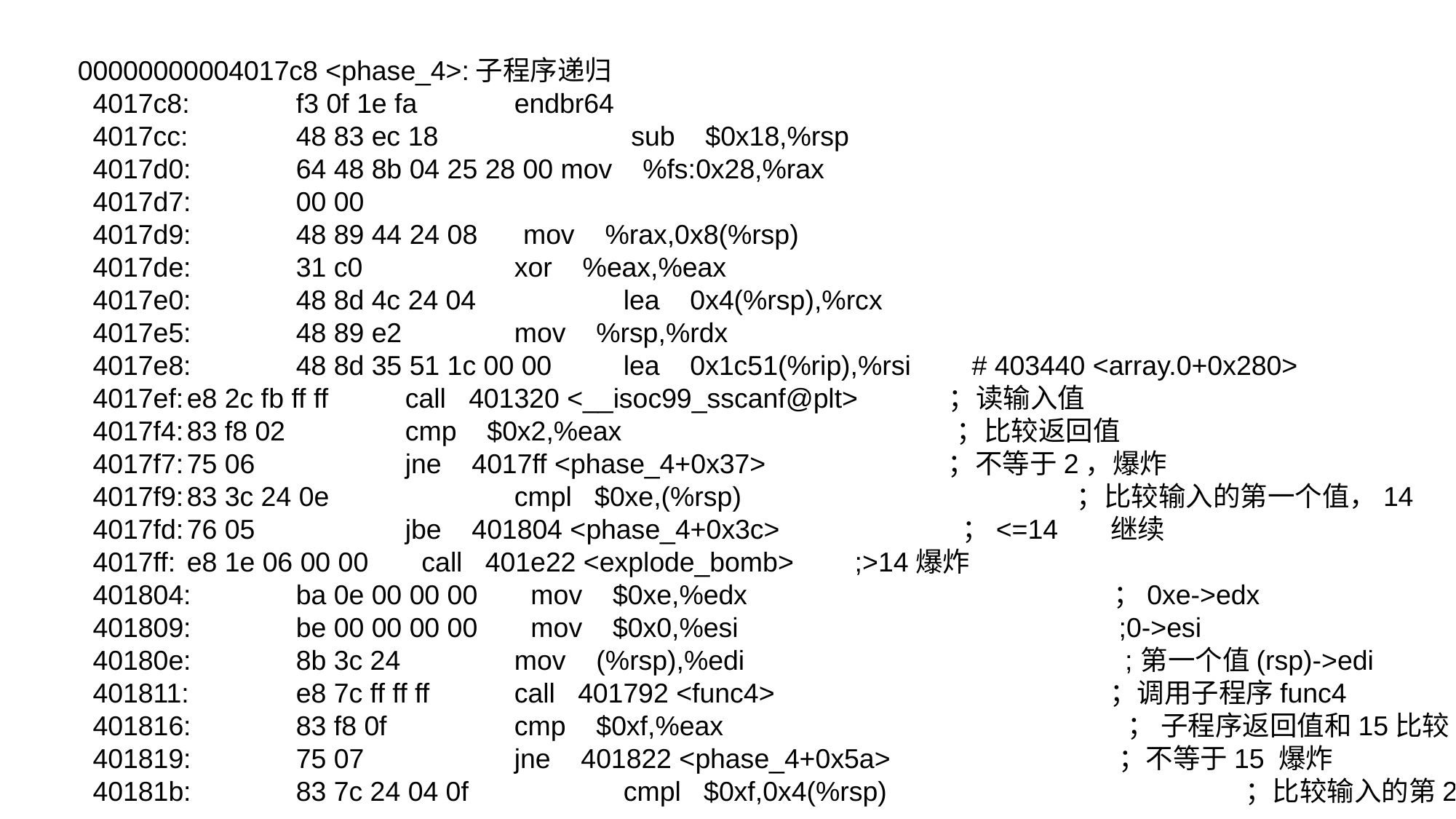

00000000004017c8 <phase_4>:子程序递归
  4017c8:	f3 0f 1e fa          	endbr64
  4017cc:	48 83 ec 18          	 sub    $0x18,%rsp
  4017d0:	64 48 8b 04 25 28 00 mov    %fs:0x28,%rax
  4017d7:	00 00
  4017d9:	48 89 44 24 08      mov    %rax,0x8(%rsp)
  4017de:	31 c0                	xor    %eax,%eax
  4017e0:	48 8d 4c 24 04      	lea    0x4(%rsp),%rcx
  4017e5:	48 89 e2             	mov    %rsp,%rdx
  4017e8:	48 8d 35 51 1c 00 00 	lea    0x1c51(%rip),%rsi        # 403440 <array.0+0x280>
  4017ef:	e8 2c fb ff ff       	call   401320 <__isoc99_sscanf@plt>           ；读输入值
  4017f4:	83 f8 02             	cmp    $0x2,%eax                                           ；比较返回值
  4017f7:	75 06                	jne    4017ff <phase_4+0x37>                       ；不等于2，爆炸
  4017f9:	83 3c 24 0e          	cmpl   $0xe,(%rsp)                                           ；比较输入的第一个值，14
  4017fd:	76 05                	jbe    401804 <phase_4+0x3c>                       ；<=14      继续
  4017ff:	e8 1e 06 00 00       call   401e22 <explode_bomb>        ;>14爆炸
  401804:	ba 0e 00 00 00       mov    $0xe,%edx                                               ；0xe->edx
  401809:	be 00 00 00 00       mov    $0x0,%esi                                                  ;0->esi
  40180e:	8b 3c 24             	mov    (%rsp),%edi                                                  ;第一个值(rsp)->edi
  401811:	e8 7c ff ff ff       	call   401792 <func4>                                           ；调用子程序func4
  401816:	83 f8 0f             	cmp    $0xf,%eax                                                    ； 子程序返回值和15比较
  401819:	75 07                	jne    401822 <phase_4+0x5a>                             ；不等于15 爆炸
  40181b:	83 7c 24 04 0f       	cmpl   $0xf,0x4(%rsp)                                              ；比较输入的第2个值和15